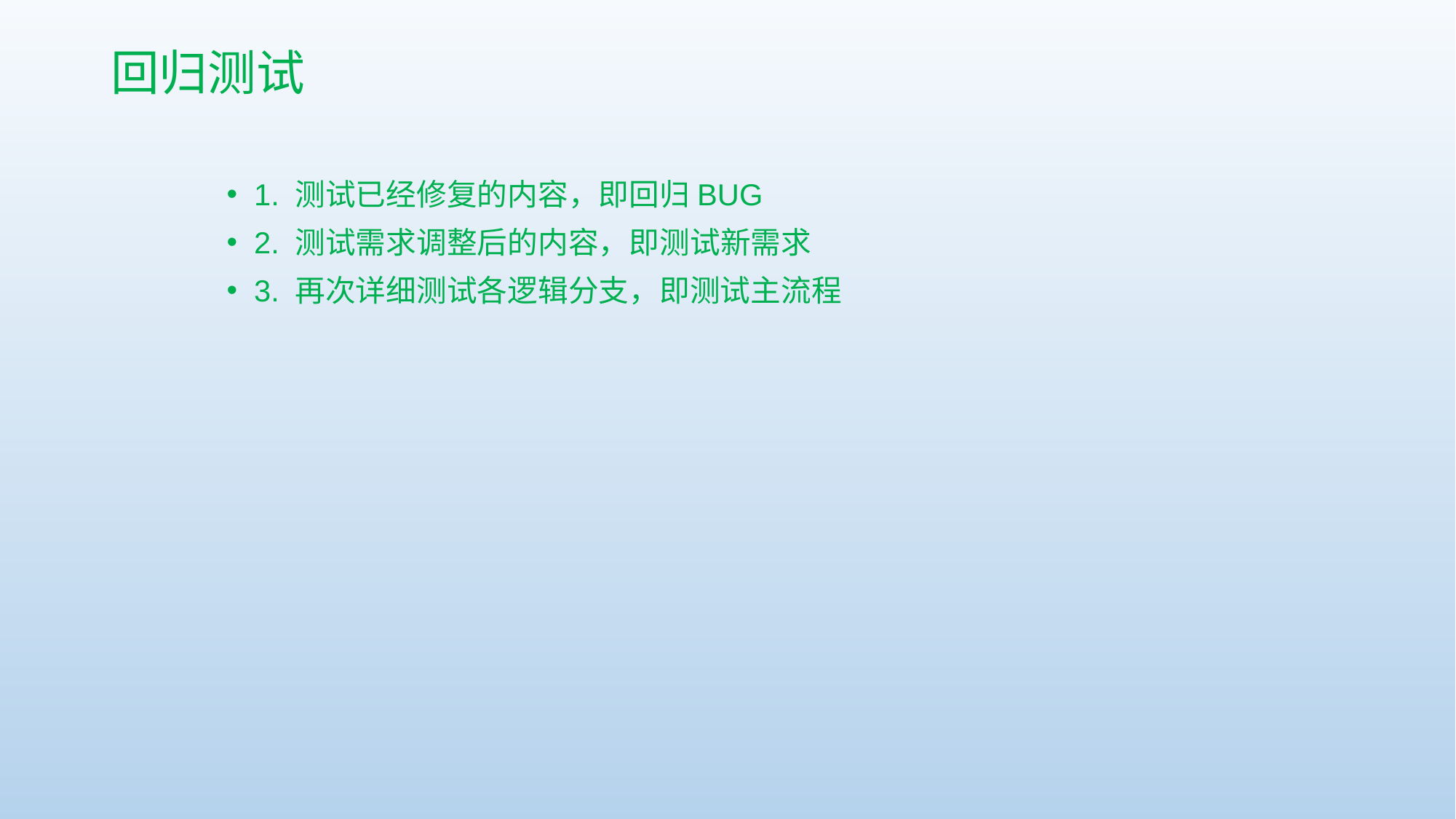

# 回归测试
1. 测试已经修复的内容，即回归BUG
2. 测试需求调整后的内容，即测试新需求
3. 再次详细测试各逻辑分支，即测试主流程